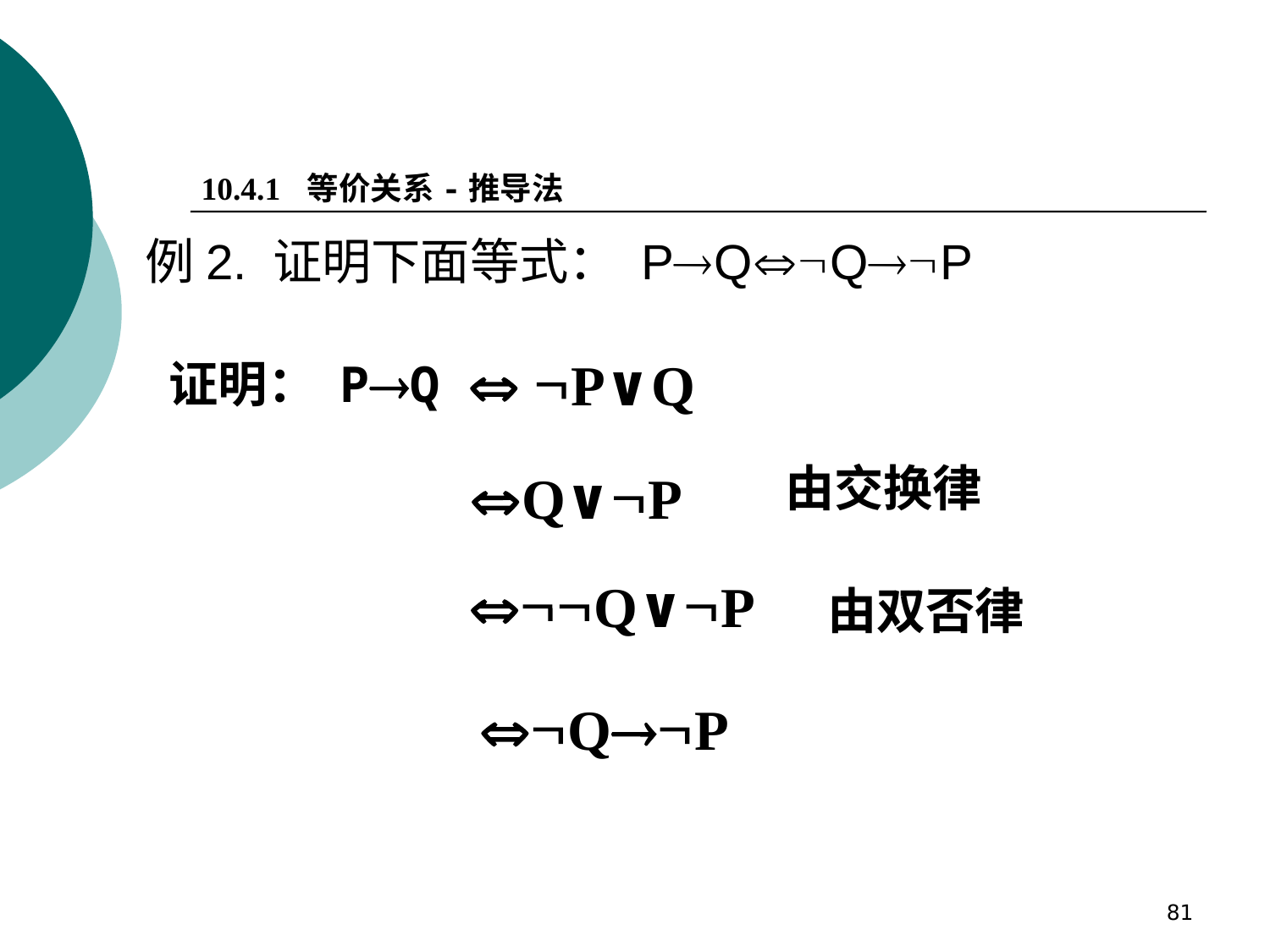

10.4.1 等价关系-推导法
例2. 证明下面等式： P→Q⇔¬Q→¬P
⇔ ¬P∨Q
证明： P→Q
由交换律
 ⇔Q∨¬P
 ⇔¬¬Q∨¬P
由双否律
 ⇔¬Q→¬P
81